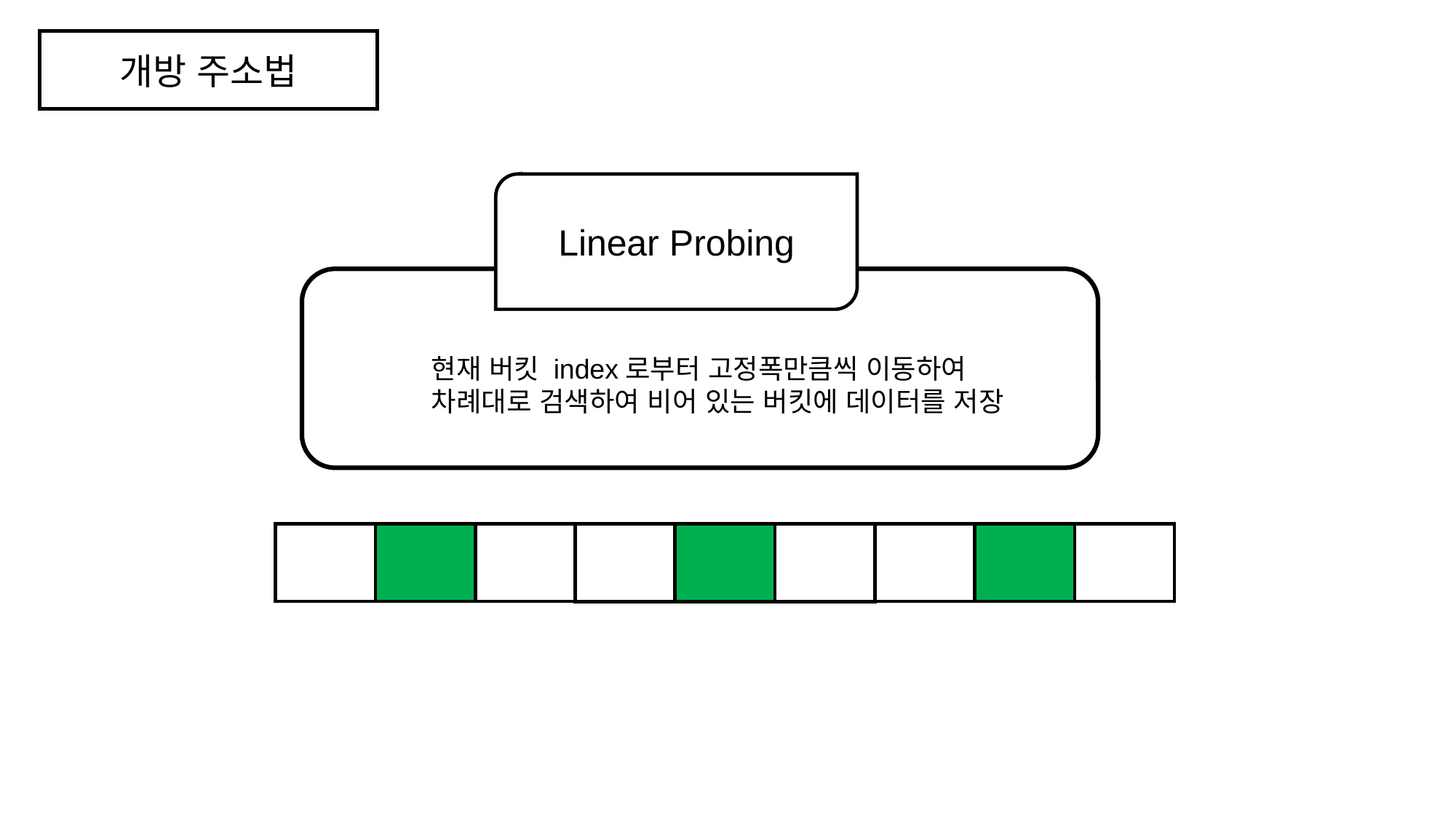

개방 주소법
Linear Probing

현재 버킷 index로부터 고정폭만큼씩 이동하여
차례대로 검색하여 비어 있는 버킷에 데이터를 저장